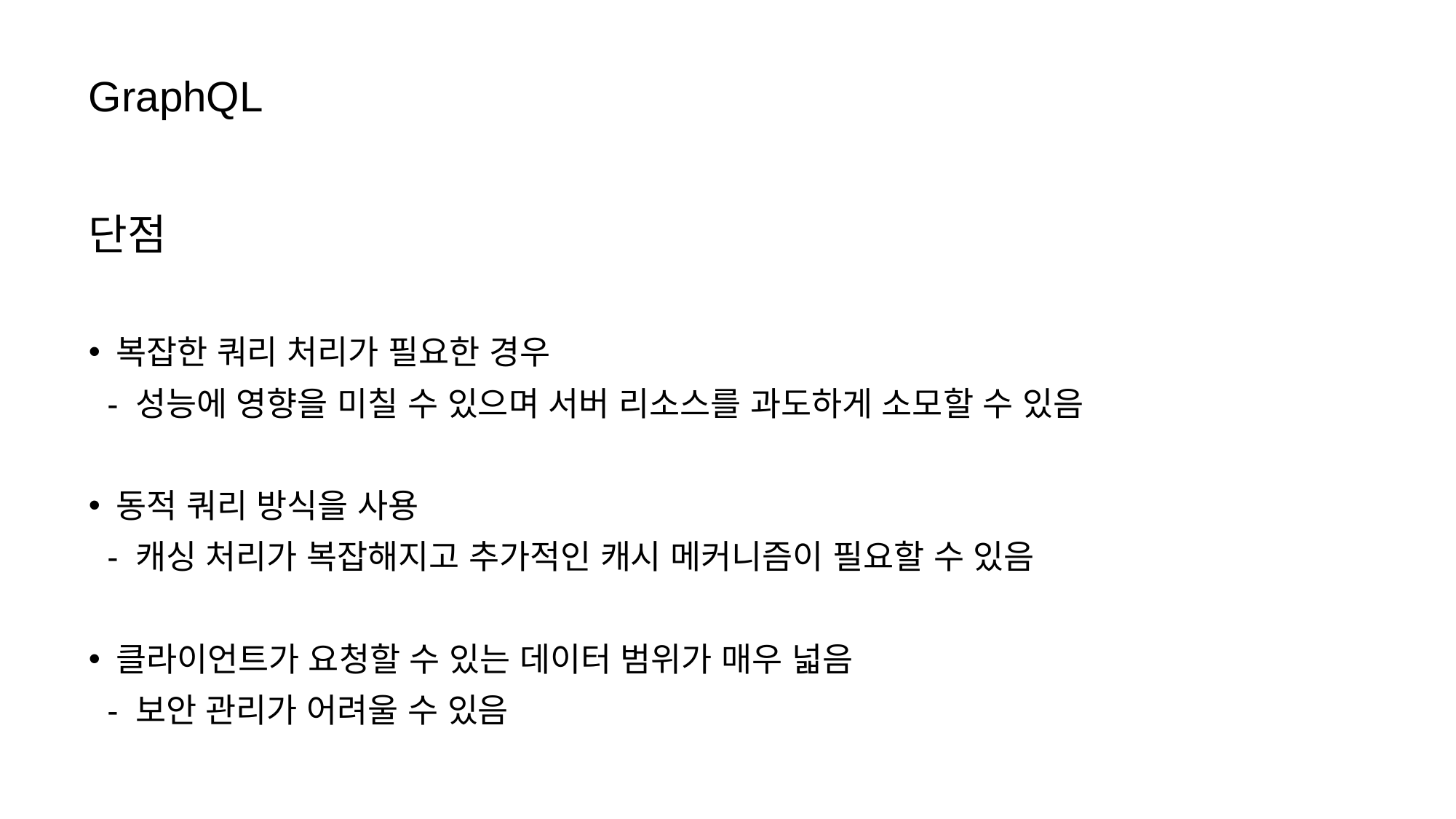

GraphQL
단점

복잡한 쿼리 처리가 필요한 경우
  - 성능에 영향을 미칠 수 있으며 서버 리소스를 과도하게 소모할 수 있음

동적 쿼리 방식을 사용
  - 캐싱 처리가 복잡해지고 추가적인 캐시 메커니즘이 필요할 수 있음

클라이언트가 요청할 수 있는 데이터 범위가 매우 넓음
  - 보안 관리가 어려울 수 있음